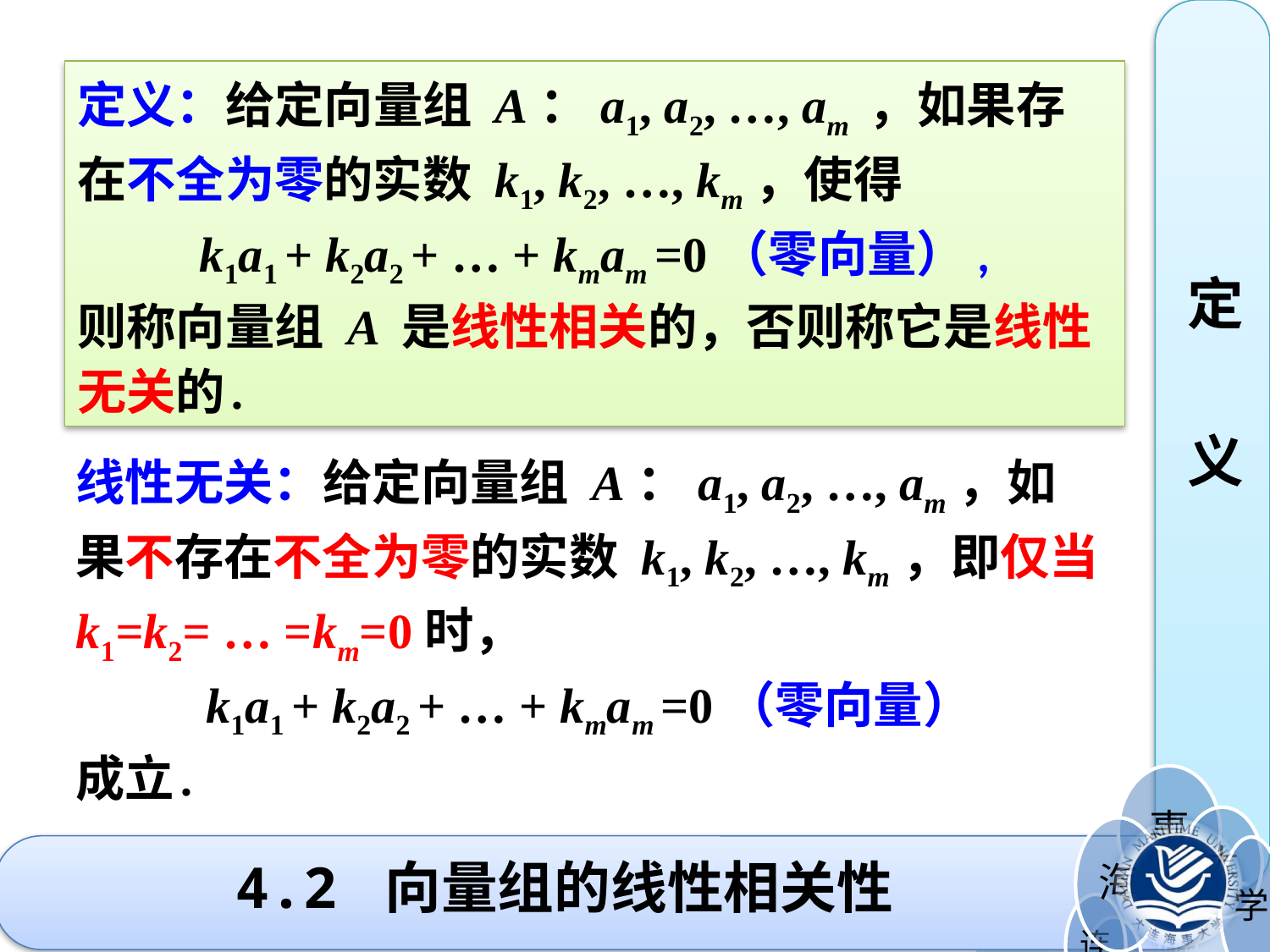

定

义
定义：给定向量组 A：a1, a2, …, am ，如果存在不全为零的实数 k1, k2, …, km，使得
k1a1 + k2a2 + … + kmam =0（零向量）,
则称向量组 A 是线性相关的，否则称它是线性无关的．
线性无关：给定向量组 A：a1, a2, …, am，如果不存在不全为零的实数 k1, k2, …, km，即仅当k1=k2= … =km=0时，
k1a1 + k2a2 + … + kmam =0（零向量）
成立．
# 4.2 向量组的线性相关性